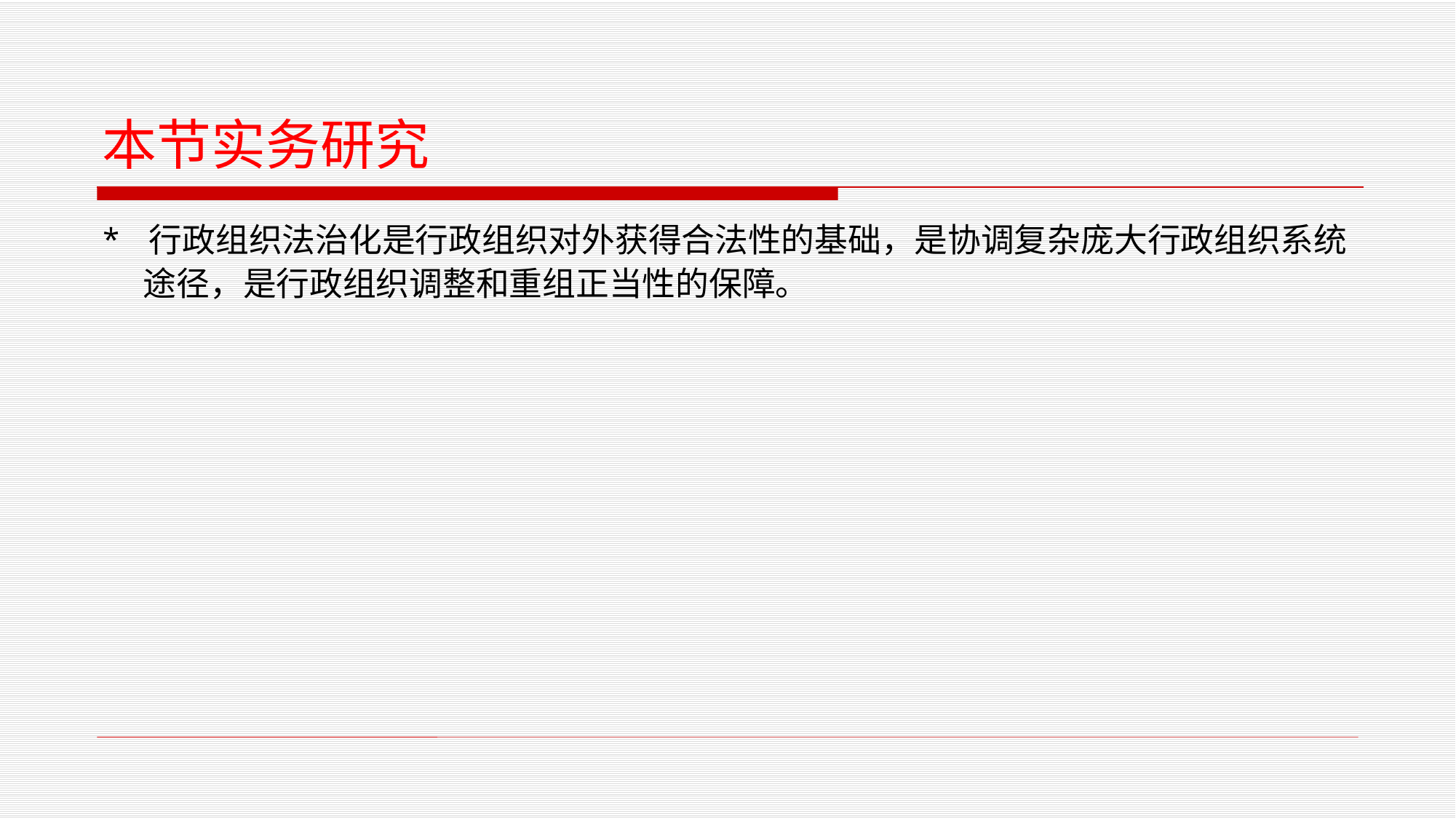

# 本节实务研究
* 行政组织法治化是行政组织对外获得合法性的基础，是协调复杂庞大行政组织系统途径，是行政组织调整和重组正当性的保障。